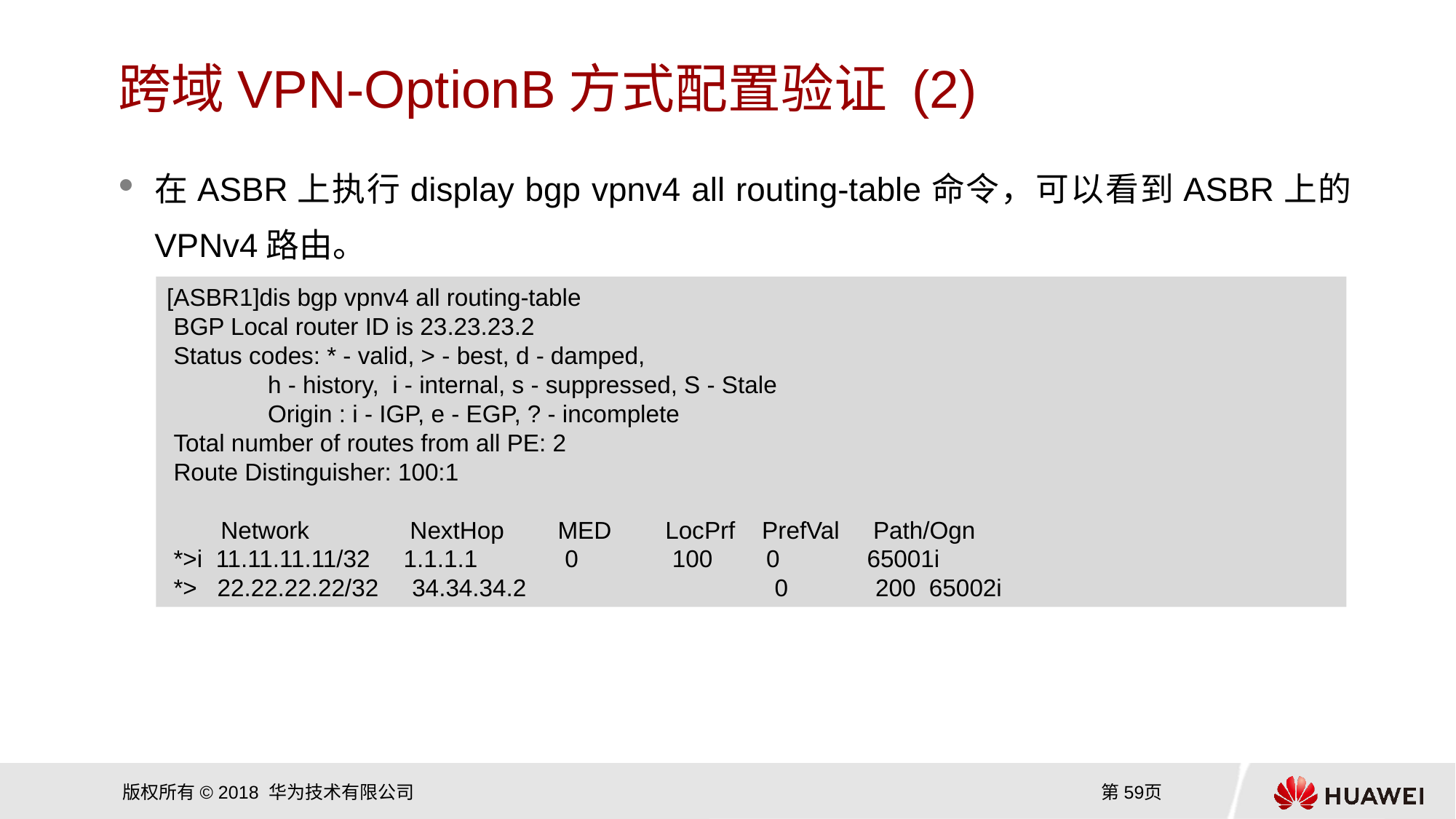

# 跨域VPN-OptionB方式配置验证 (2)
在ASBR上执行display bgp vpnv4 all routing-table命令，可以看到ASBR上的VPNv4路由。

[ASBR1]dis bgp vpnv4 all routing-table
 BGP Local router ID is 23.23.23.2
 Status codes: * - valid, > - best, d - damped,
               h - history,  i - internal, s - suppressed, S - Stale
               Origin : i - IGP, e - EGP, ? - incomplete
 Total number of routes from all PE: 2
 Route Distinguisher: 100:1

        Network               NextHop        MED        LocPrf    PrefVal     Path/Ogn
 *>i  11.11.11.11/32     1.1.1.1             0              100        0             65001i
 *>   22.22.22.22/32     34.34.34.2                                     0             200  65002i